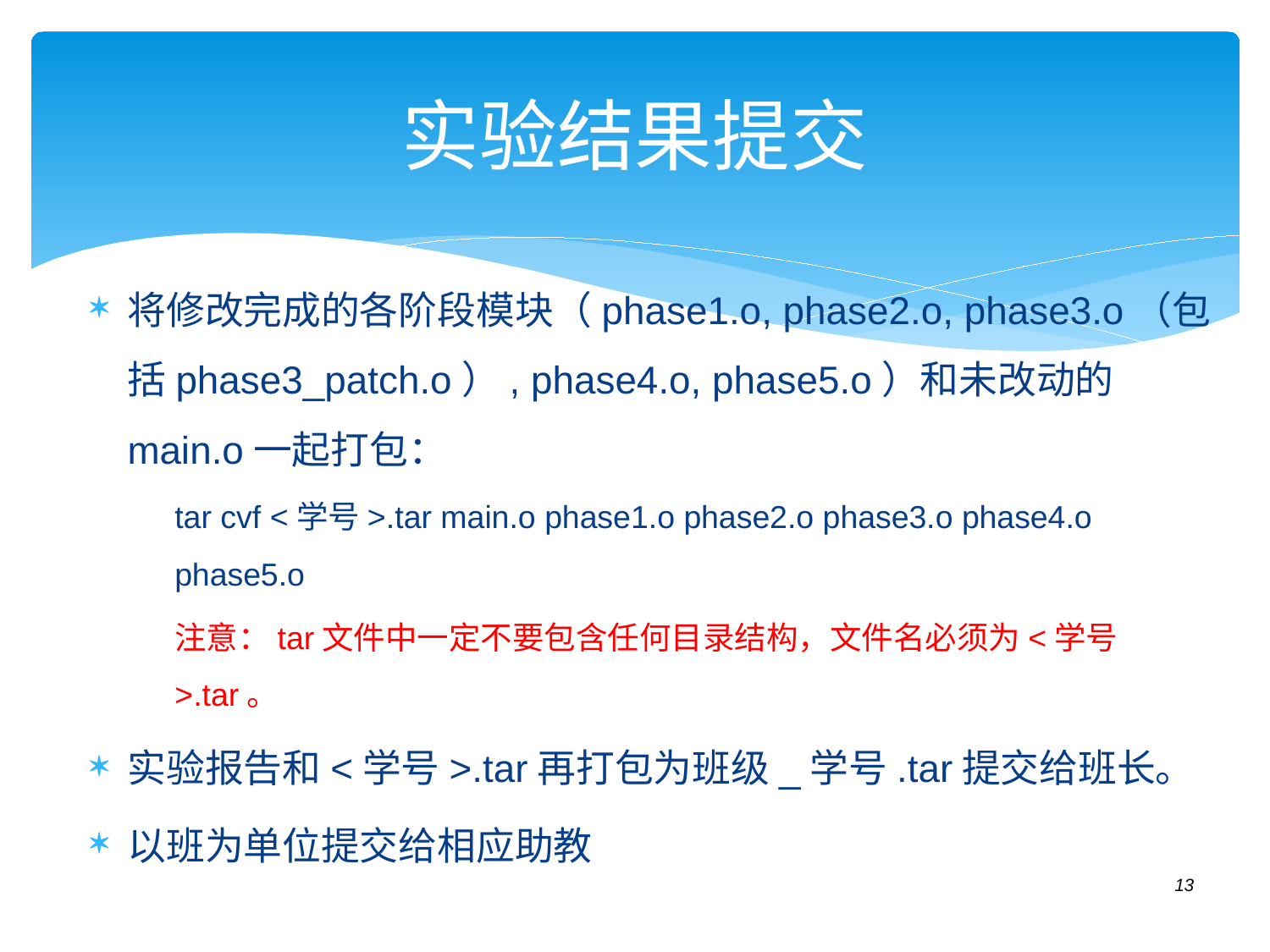

# 实验结果提交
将修改完成的各阶段模块（phase1.o, phase2.o, phase3.o（包括phase3_patch.o）, phase4.o, phase5.o）和未改动的main.o一起打包：
tar cvf <学号>.tar main.o phase1.o phase2.o phase3.o phase4.o phase5.o
注意：tar文件中一定不要包含任何目录结构，文件名必须为<学号>.tar。
实验报告和<学号>.tar再打包为班级_学号.tar提交给班长。
以班为单位提交给相应助教
13